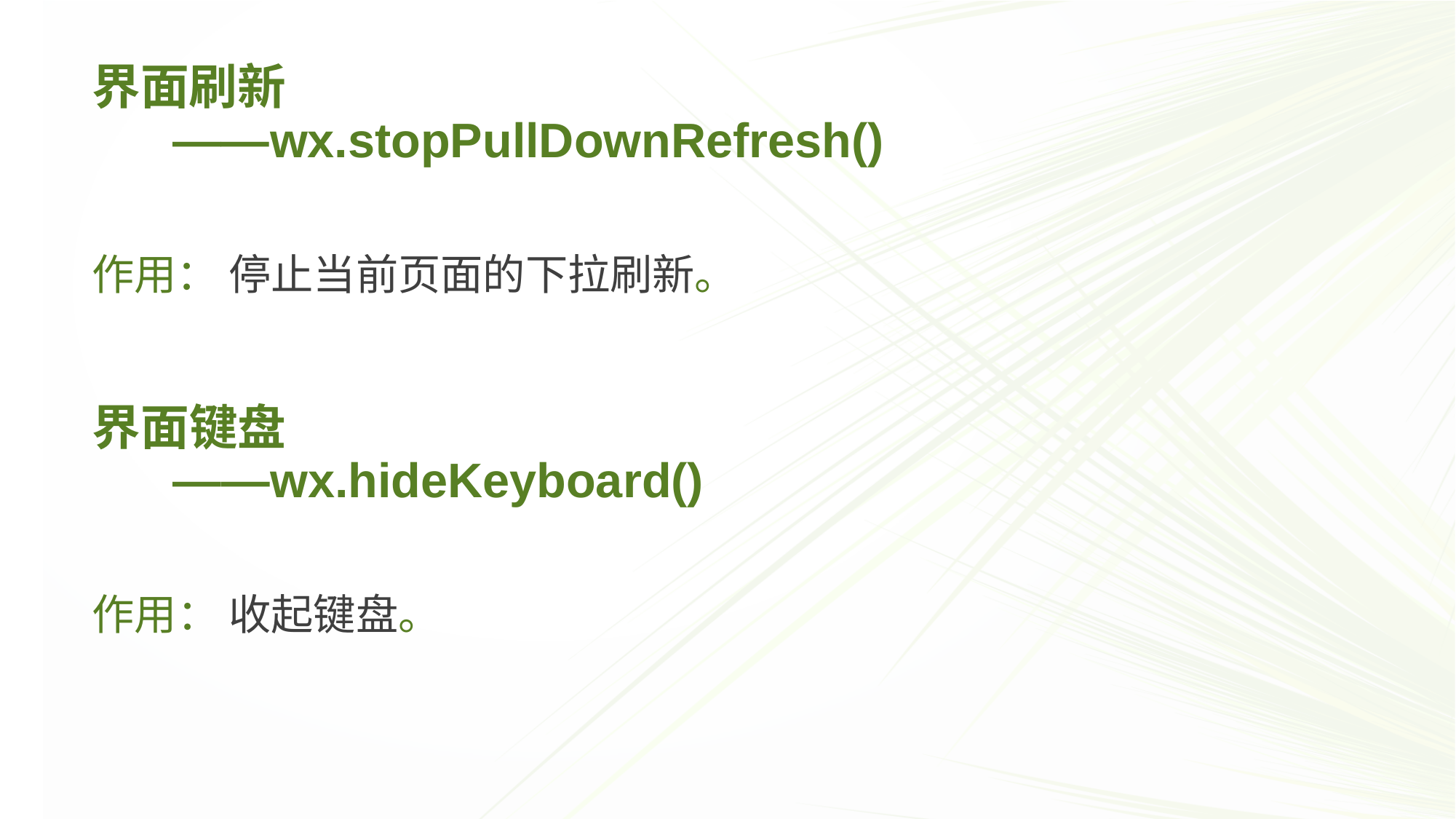

作用： 停止当前页面的下拉刷新。
界面刷新
      ——wx.stopPullDownRefresh()

作用： 收起键盘。
界面键盘
      ——wx.hideKeyboard()